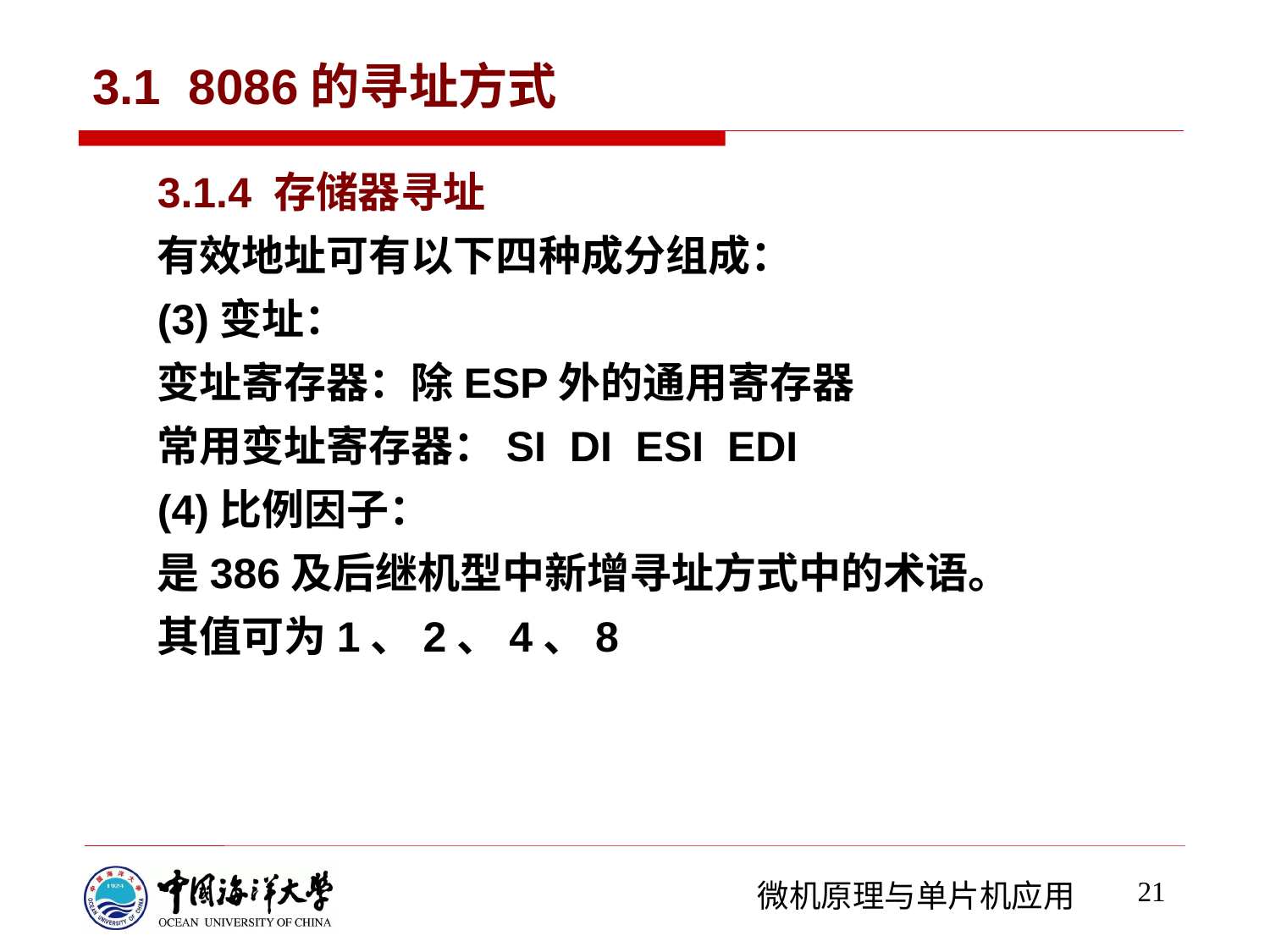

# 3.1  8086的寻址方式
3.1.4 存储器寻址
有效地址可有以下四种成分组成：
(3)变址：
变址寄存器：除ESP外的通用寄存器
常用变址寄存器：SI  DI  ESI  EDI
(4)比例因子：
是386及后继机型中新增寻址方式中的术语。
其值可为1、2、4、8

21